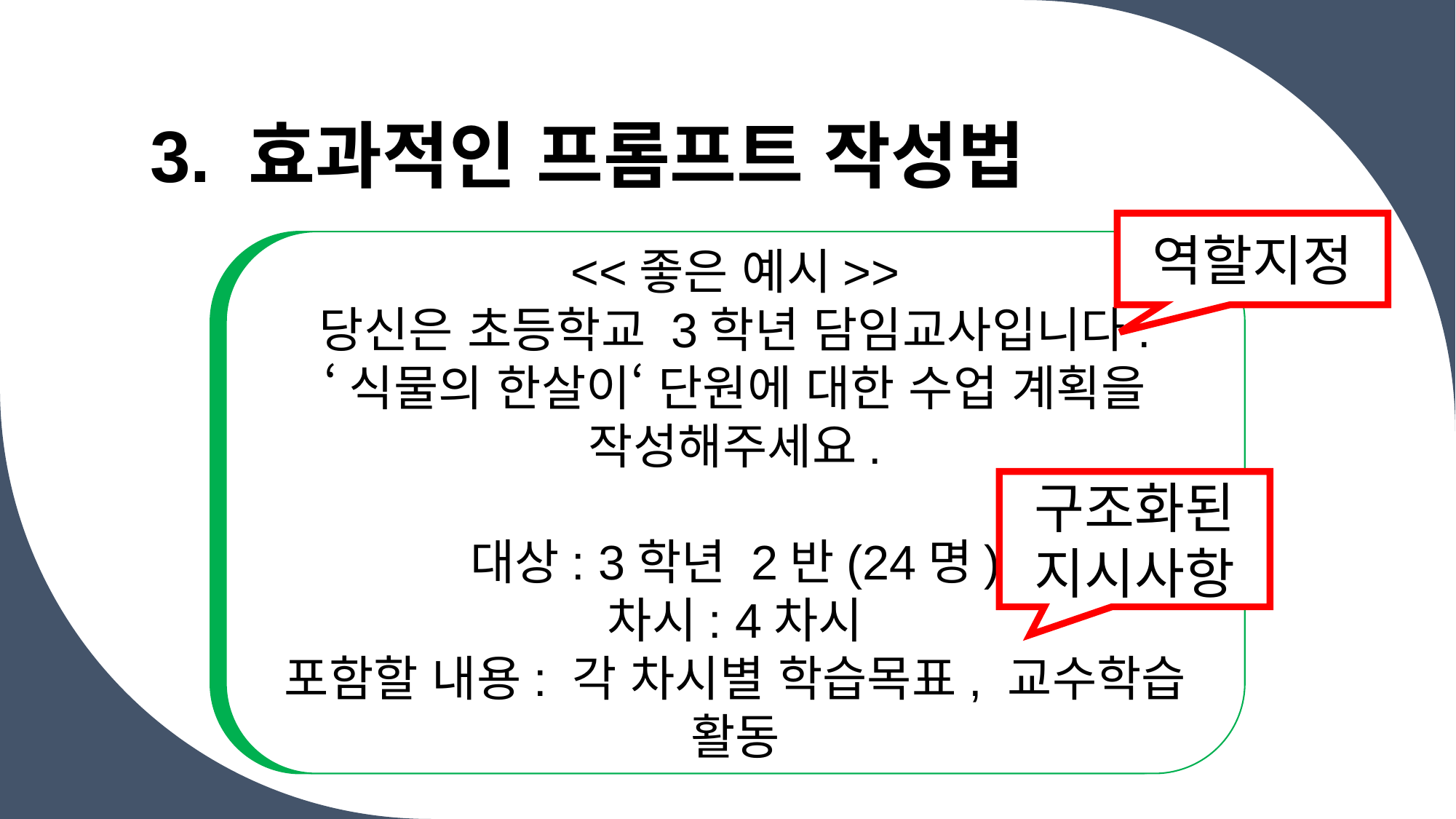

# 3. 효과적인 프롬프트 작성법
역할지정

<<좋은 예시>>
당신은 초등학교 3학년 담임교사입니다.
‘식물의 한살이‘ 단원에 대한 수업 계획을 작성해주세요.

대상: 3학년 2반(24명)
차시: 4차시
포함할 내용: 각 차시별 학습목표, 교수학습 활동
구조화된 지시사항